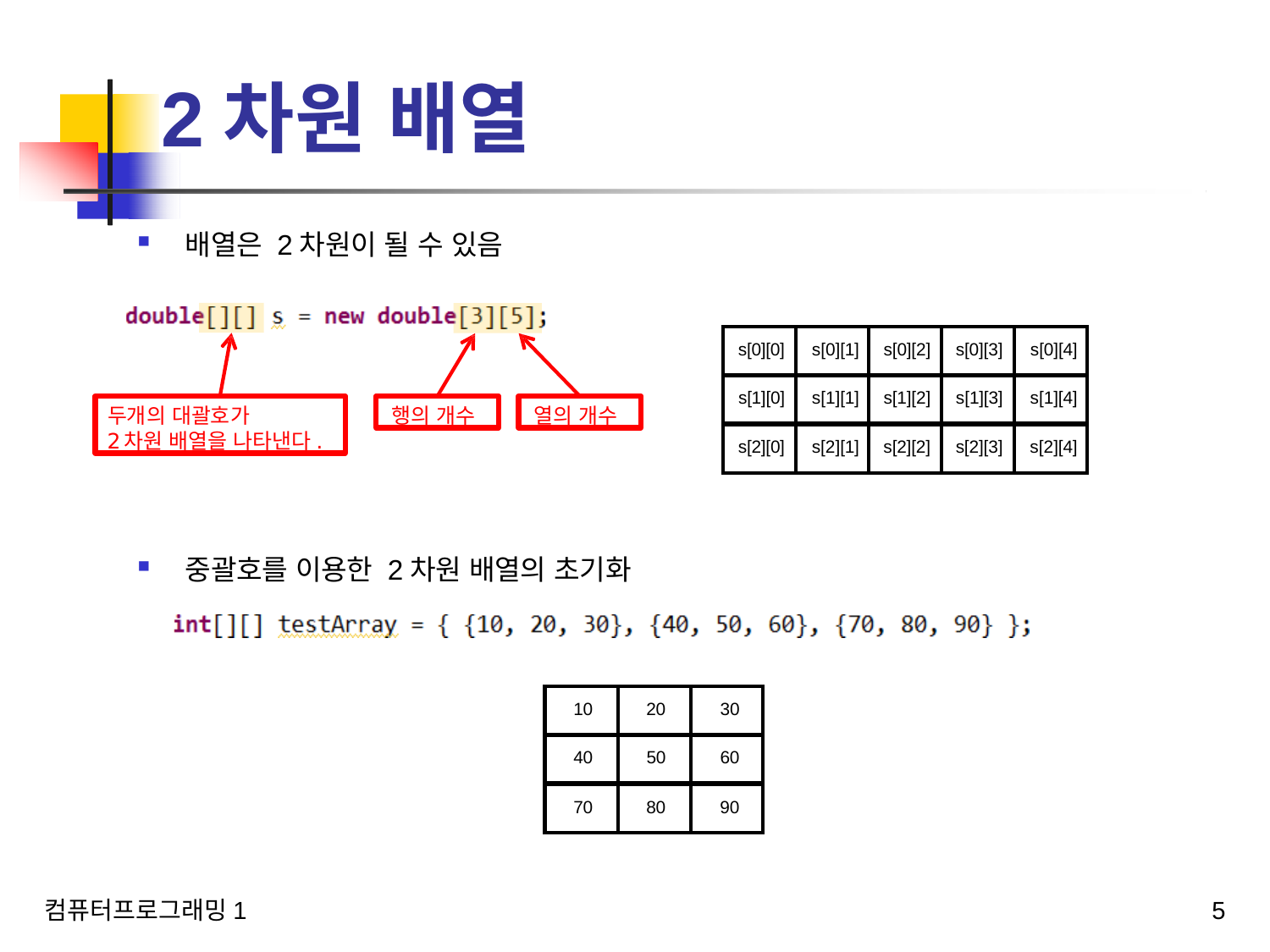

# 2차원 배열

배열은 2차원이 될 수 있음

| s[0][0] | s[0][1] | s[0][2] | s[0][3] | s[0][4] |
| --- | --- | --- | --- | --- |
| s[1][0] | s[1][1] | s[1][2] | s[1][3] | s[1][4] |
| s[2][0] | s[2][1] | s[2][2] | s[2][3] | s[2][4] |

두개의 대괄호가
2차원 배열을 나타낸다.
행의 개수
열의 개수
중괄호를 이용한 2차원 배열의 초기화

| 10 | 20 | 30 |
| --- | --- | --- |
| 40 | 50 | 60 |
| 70 | 80 | 90 |
컴퓨터프로그래밍1
5